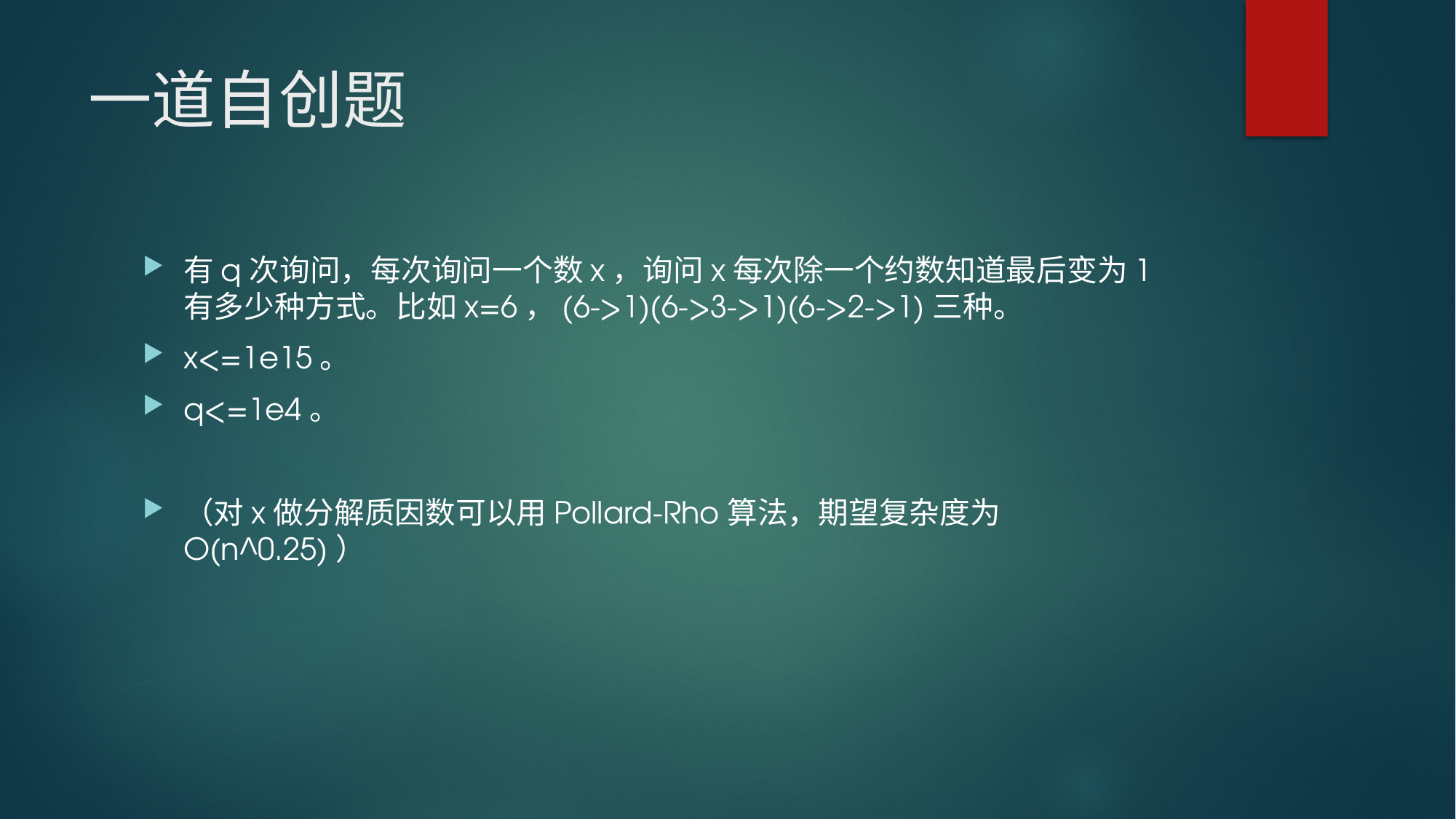

# 一道自创题
有q次询问，每次询问一个数x，询问x每次除一个约数知道最后变为1有多少种方式。比如x=6，(6->1)(6->3->1)(6->2->1)三种。
x<=1e15。
q<=1e4。

（对x做分解质因数可以用Pollard-Rho算法，期望复杂度为O(n^0.25)）